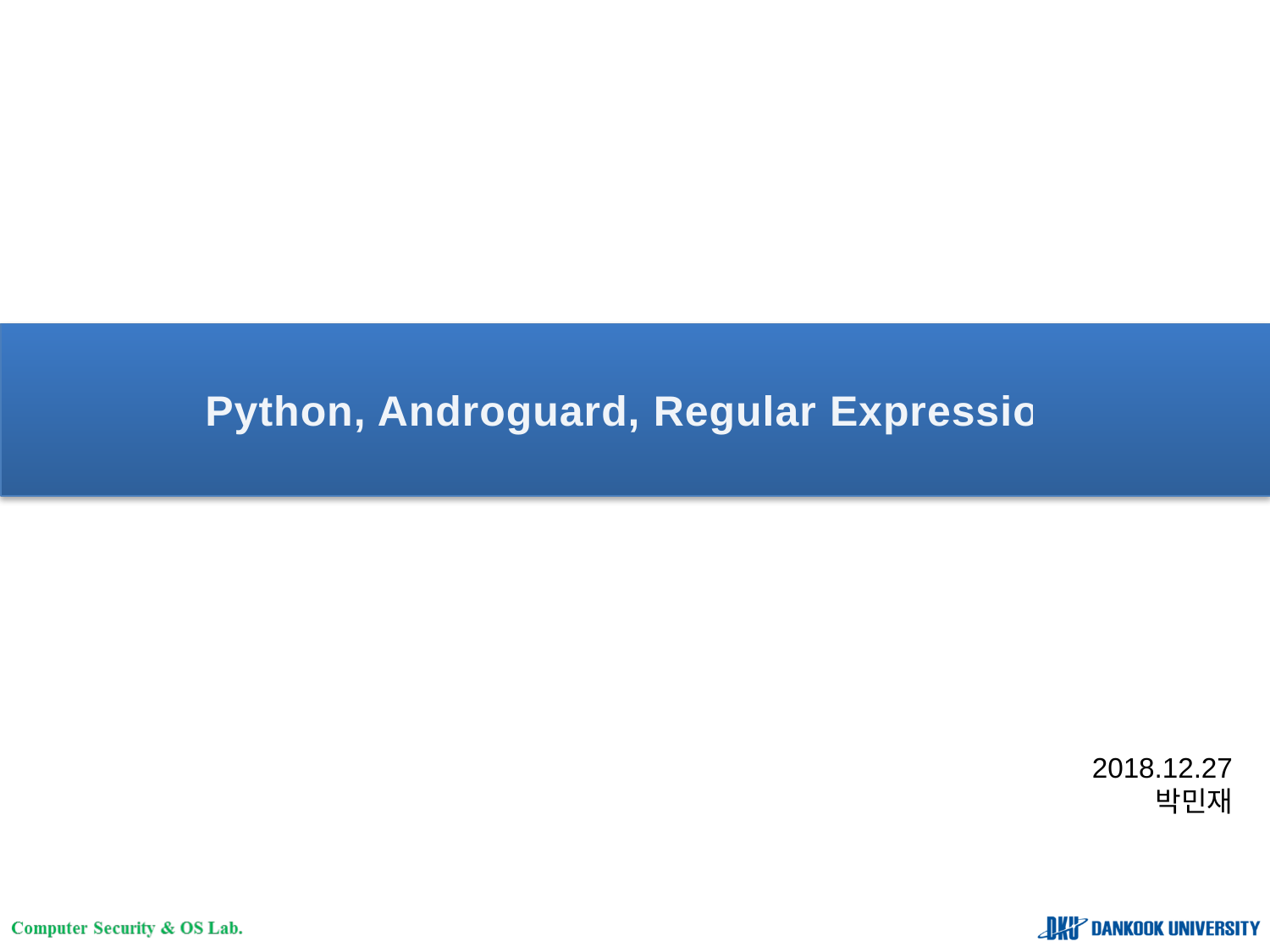

# Python, Androguard, Regular Expression

2018.12.27
박민재